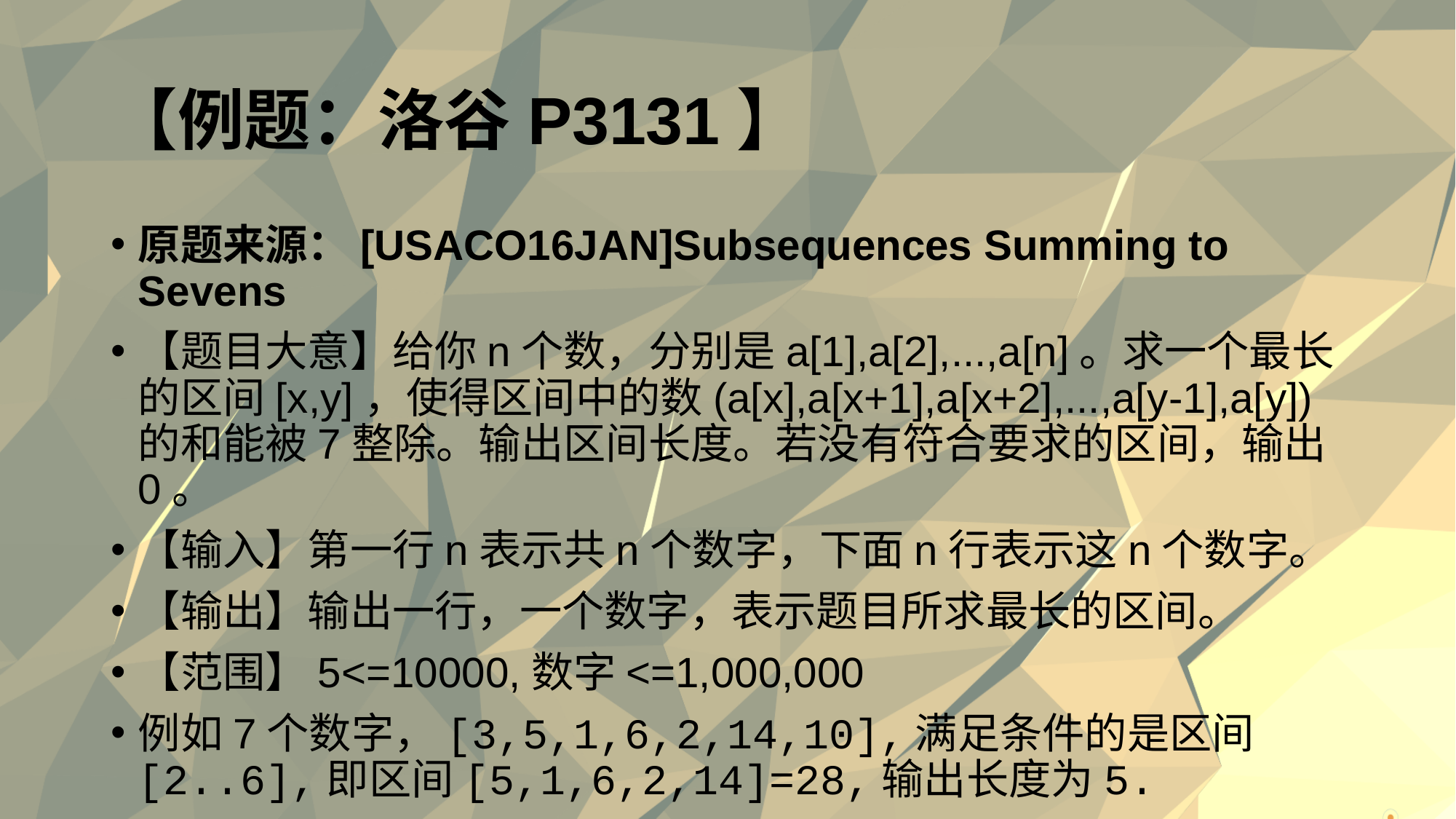

# 【例题：洛谷P3131】
原题来源：[USACO16JAN]Subsequences Summing to Sevens
【题目大意】给你n个数，分别是a[1],a[2],...,a[n]。求一个最长的区间[x,y]，使得区间中的数(a[x],a[x+1],a[x+2],...,a[y-1],a[y])的和能被7整除。输出区间长度。若没有符合要求的区间，输出0。
【输入】第一行n表示共n个数字，下面n行表示这n个数字。
【输出】输出一行，一个数字，表示题目所求最长的区间。
【范围】5<=10000,数字<=1,000,000
例如7个数字，[3,5,1,6,2,14,10],满足条件的是区间[2..6],即区间[5,1,6,2,14]=28,输出长度为5.